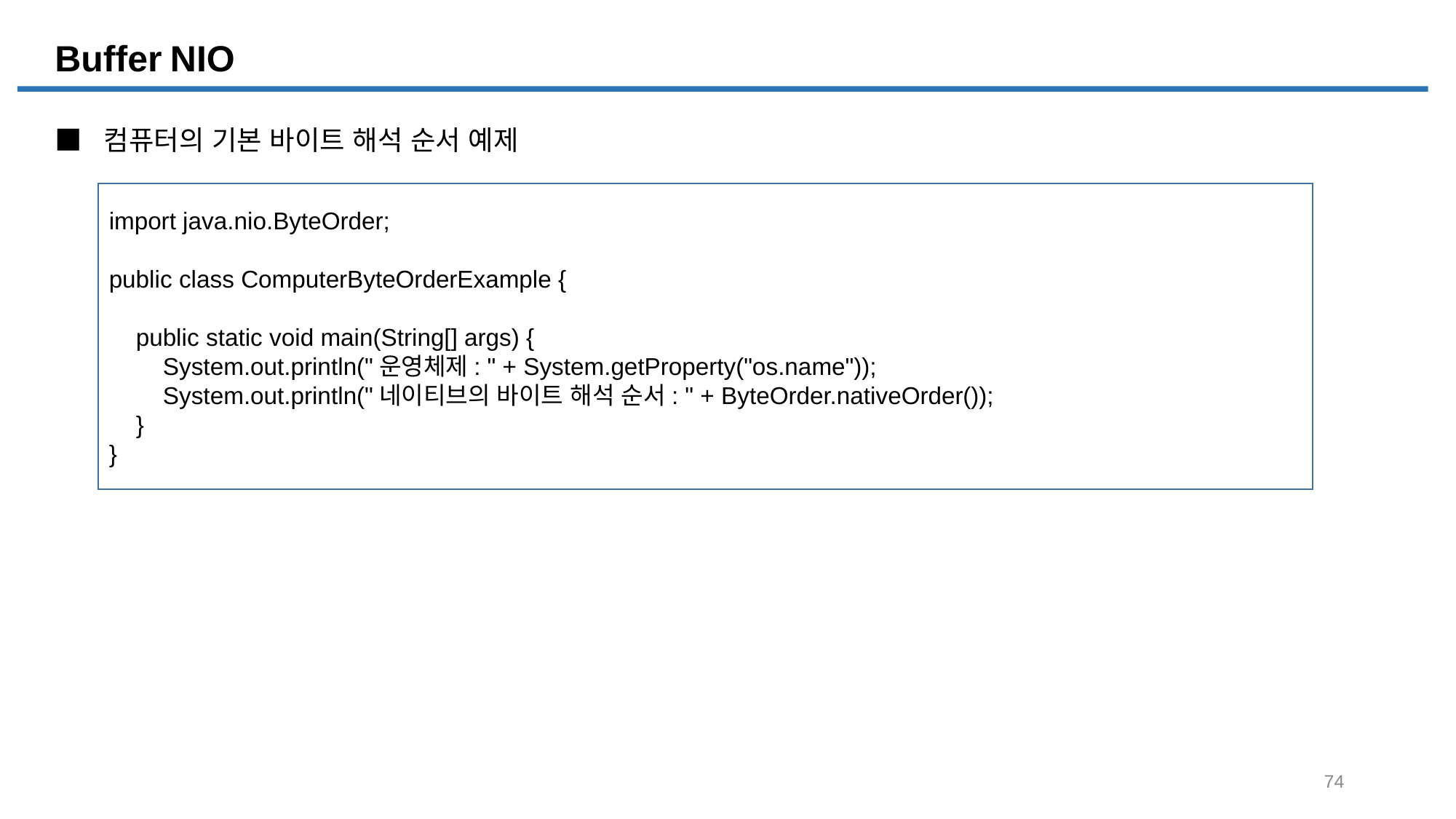

NIO

Buffer
■  컴퓨터의 기본 바이트 해석 순서 예제
import java.nio.ByteOrder;

public class ComputerByteOrderExample {

    public static void main(String[] args) {
        System.out.println("운영체제: " + System.getProperty("os.name"));
        System.out.println("네이티브의 바이트 해석 순서: " + ByteOrder.nativeOrder());
    }
}
74